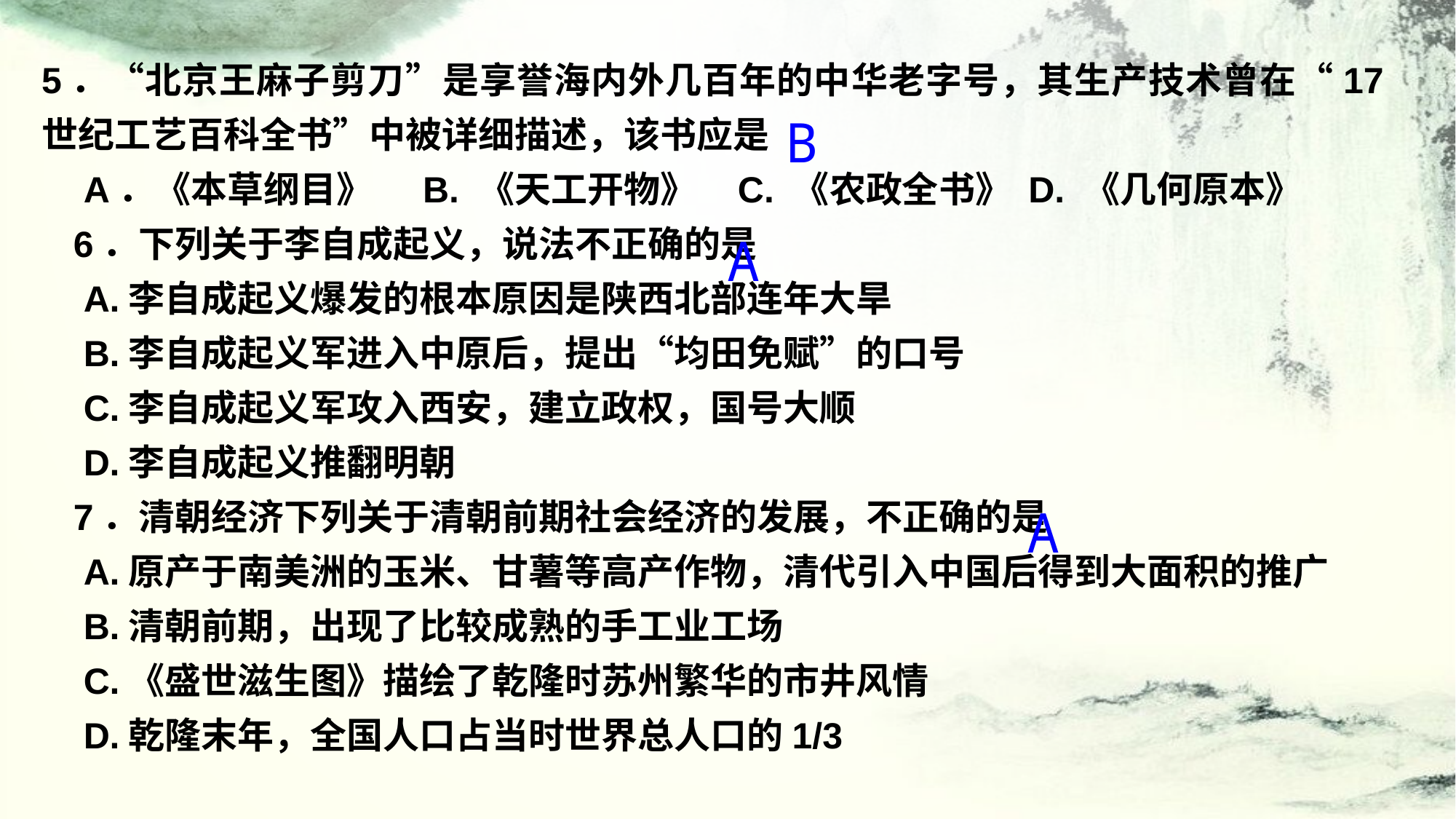

5．“北京王麻子剪刀”是享誉海内外几百年的中华老字号，其生产技术曾在“17世纪工艺百科全书”中被详细描述，该书应是
 A．《本草纲目》     B. 《天工开物》    C. 《农政全书》 D. 《几何原本》
6．下列关于李自成起义，说法不正确的是
 A.李自成起义爆发的根本原因是陕西北部连年大旱
 B.李自成起义军进入中原后，提出“均田免赋”的口号
 C.李自成起义军攻入西安，建立政权，国号大顺
 D.李自成起义推翻明朝
7．清朝经济下列关于清朝前期社会经济的发展，不正确的是
 A.原产于南美洲的玉米、甘薯等高产作物，清代引入中国后得到大面积的推广
 B.清朝前期，出现了比较成熟的手工业工场
 C.《盛世滋生图》描绘了乾隆时苏州繁华的市井风情
 D.乾隆末年，全国人口占当时世界总人口的1/3
 B
A
 A